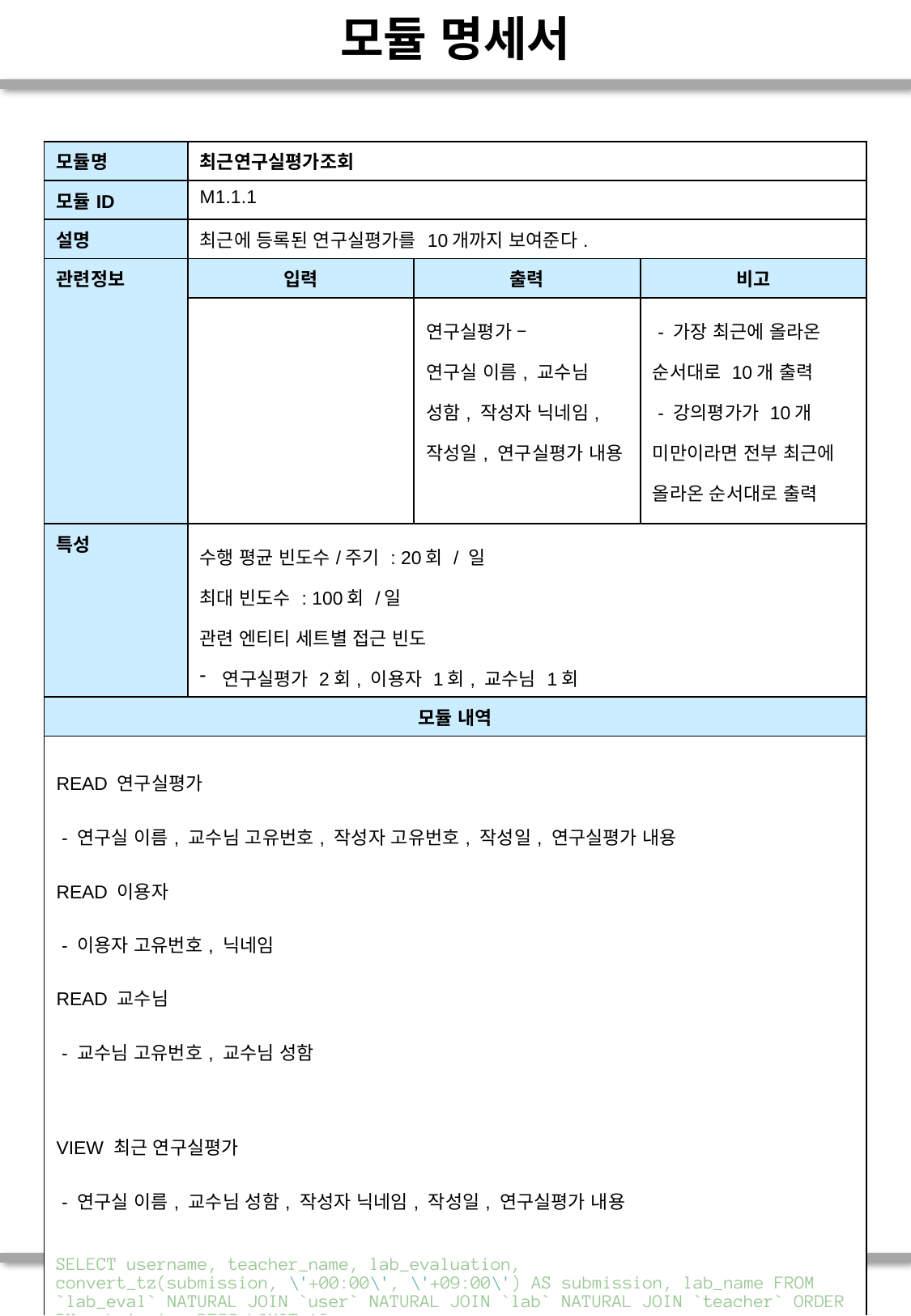

# 모듈 명세서
| 모듈명 | 최근연구실평가조회 |  |  |
| --- | --- | --- | --- |
| 모듈ID | M1.1.1 |  |  |
| 설명 | 최근에 등록된 연구실평가를 10개까지 보여준다. |  |  |
| 관련정보 | 입력 | 출력 | 비고 |
|  |  | 연구실평가 – 연구실 이름, 교수님 성함, 작성자 닉네임, 작성일, 연구실평가 내용 | - 가장 최근에 올라온 순서대로 10개 출력 - 강의평가가 10개 미만이라면 전부 최근에 올라온 순서대로 출력 |
| 특성 | 수행 평균 빈도수/주기 : 20회 / 일 최대 빈도수 : 100회 /일 관련 엔티티 세트별 접근 빈도 연구실평가 2회, 이용자 1회, 교수님 1회 |  |  |
| 모듈 내역 |  |  |  |
| READ 연구실평가 - 연구실 이름, 교수님 고유번호, 작성자 고유번호, 작성일, 연구실평가 내용 READ 이용자 - 이용자 고유번호, 닉네임 READ 교수님 - 교수님 고유번호, 교수님 성함 VIEW 최근 연구실평가 - 연구실 이름, 교수님 성함, 작성자 닉네임, 작성일, 연구실평가 내용 SELECT username, teacher\_name, lab\_evaluation, convert\_tz(submission, \'+00:00\', \'+09:00\') AS submission, lab\_name FROM `lab\_eval` NATURAL JOIN `user` NATURAL JOIN `lab` NATURAL JOIN `teacher` ORDER BY submission DESC LIMIT 10 |  |  |  |